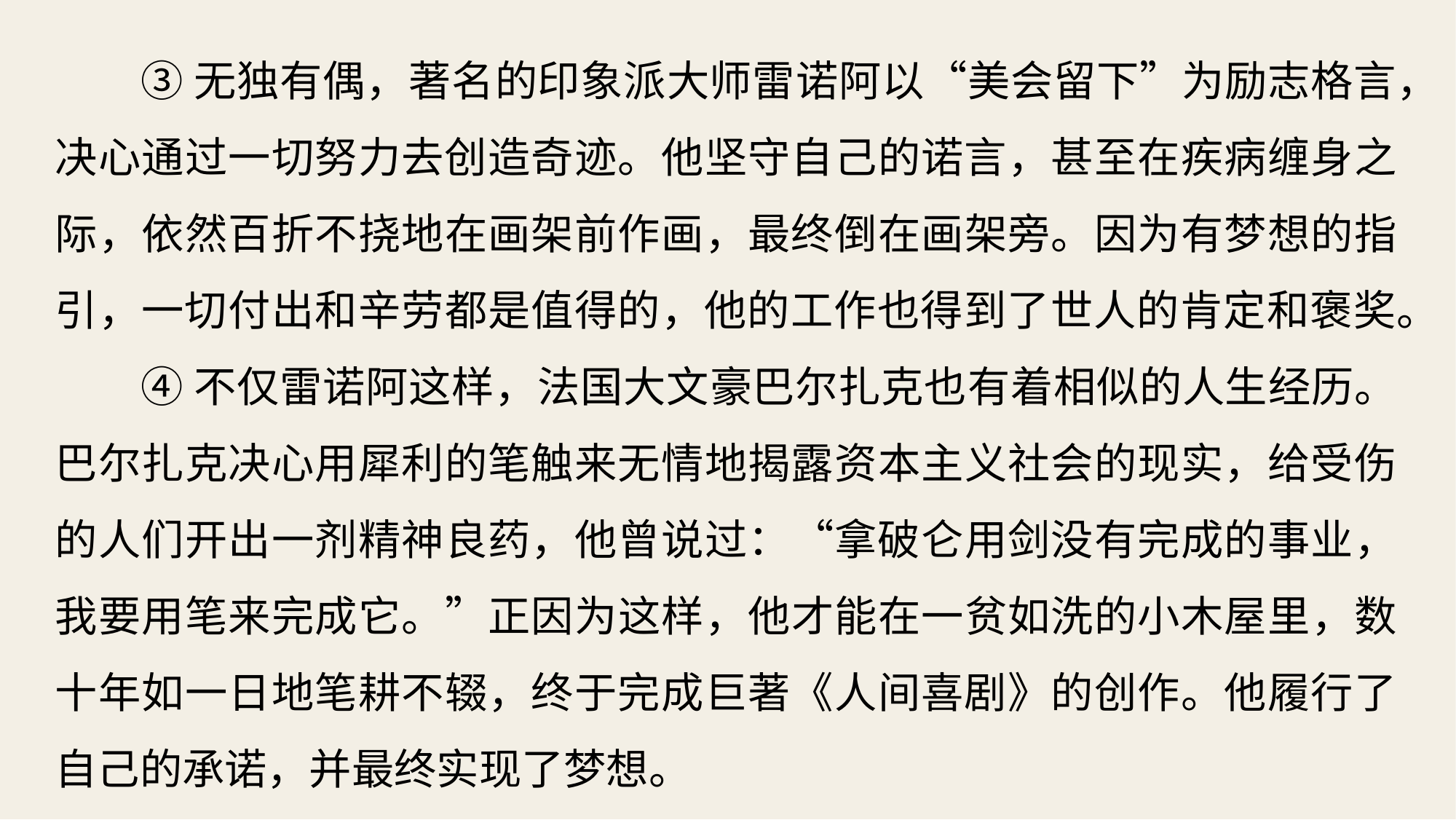

③无独有偶，著名的印象派大师雷诺阿以“美会留下”为励志格言，决心通过一切努力去创造奇迹。他坚守自己的诺言，甚至在疾病缠身之际，依然百折不挠地在画架前作画，最终倒在画架旁。因为有梦想的指引，一切付出和辛劳都是值得的，他的工作也得到了世人的肯定和褒奖。
④不仅雷诺阿这样，法国大文豪巴尔扎克也有着相似的人生经历。巴尔扎克决心用犀利的笔触来无情地揭露资本主义社会的现实，给受伤的人们开出一剂精神良药，他曾说过：“拿破仑用剑没有完成的事业，我要用笔来完成它。”正因为这样，他才能在一贫如洗的小木屋里，数十年如一日地笔耕不辍，终于完成巨著《人间喜剧》的创作。他履行了自己的承诺，并最终实现了梦想。